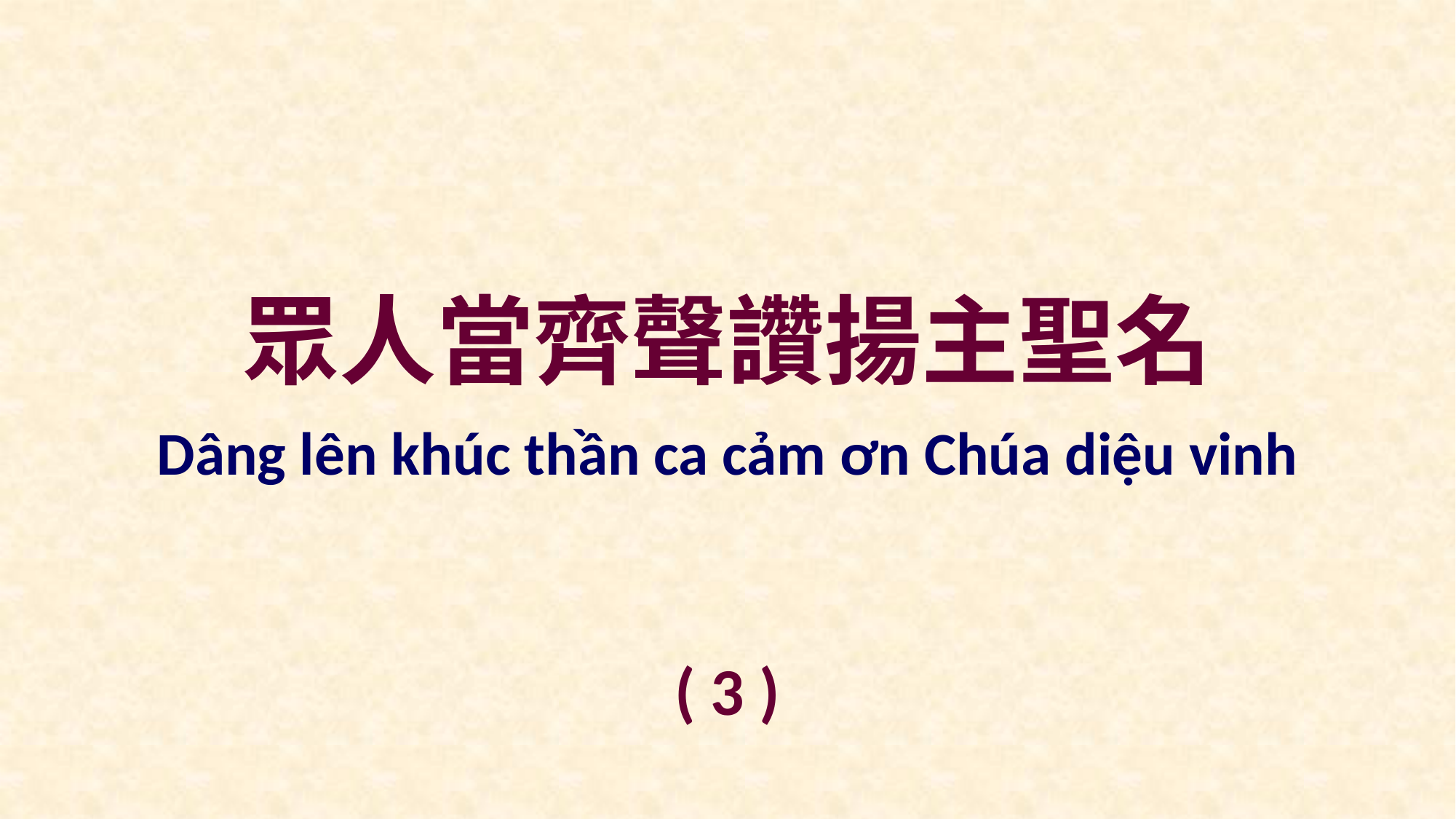

眾人當齊聲讚揚主聖名
Dâng lên khúc thần ca cảm ơn Chúa diệu vinh
( 3 )